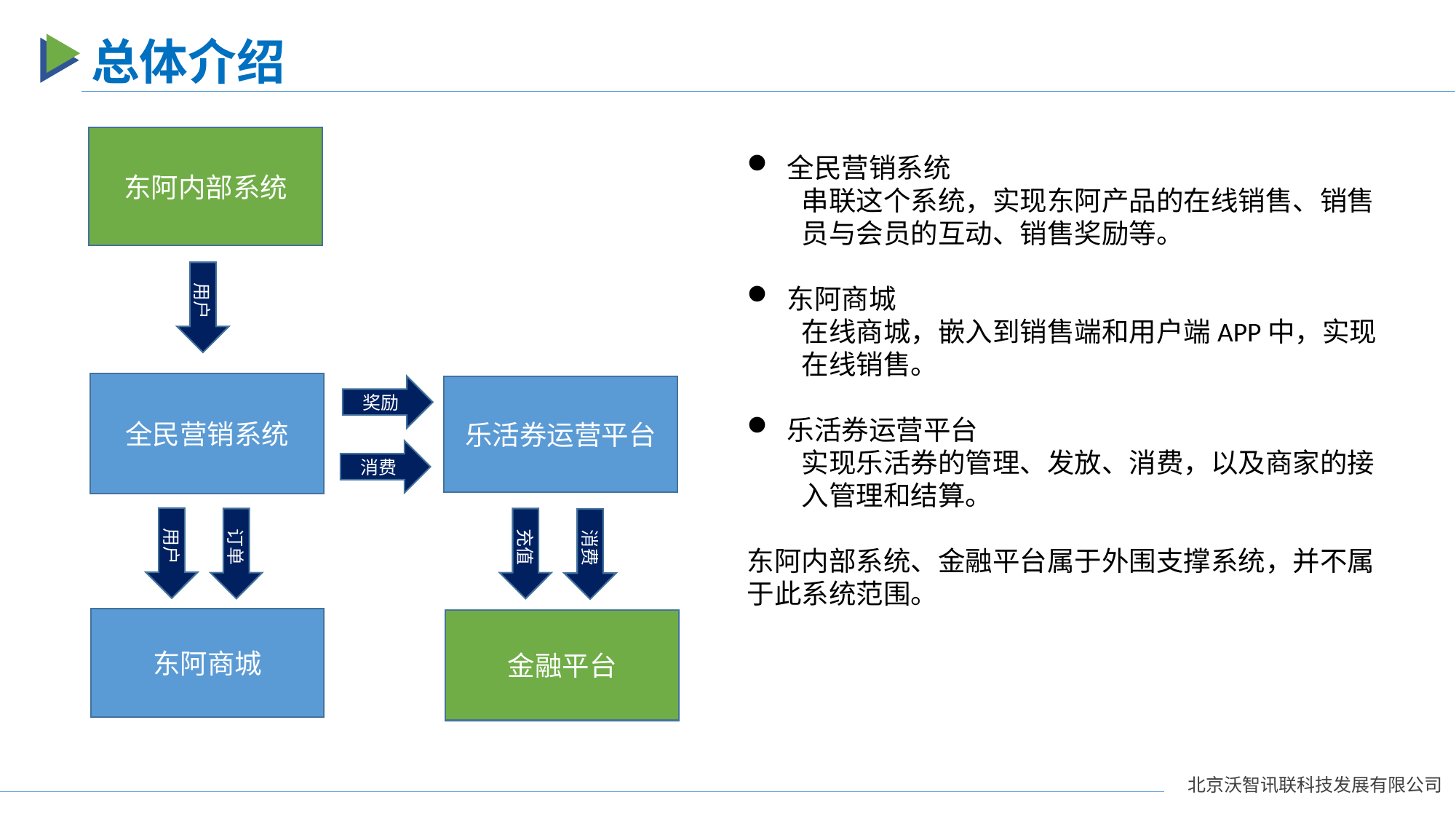

总体介绍
东阿内部系统
 全民营销系统
串联这个系统，实现东阿产品的在线销售、销售员与会员的互动、销售奖励等。

 东阿商城
在线商城，嵌入到销售端和用户端APP中，实现在线销售。

 乐活券运营平台
实现乐活券的管理、发放、消费，以及商家的接入管理和结算。

东阿内部系统、金融平台属于外围支撑系统，并不属于此系统范围。
用户
全民营销系统
奖励
乐活券运营平台
消费
用户
订单
充值
消费
东阿商城
金融平台